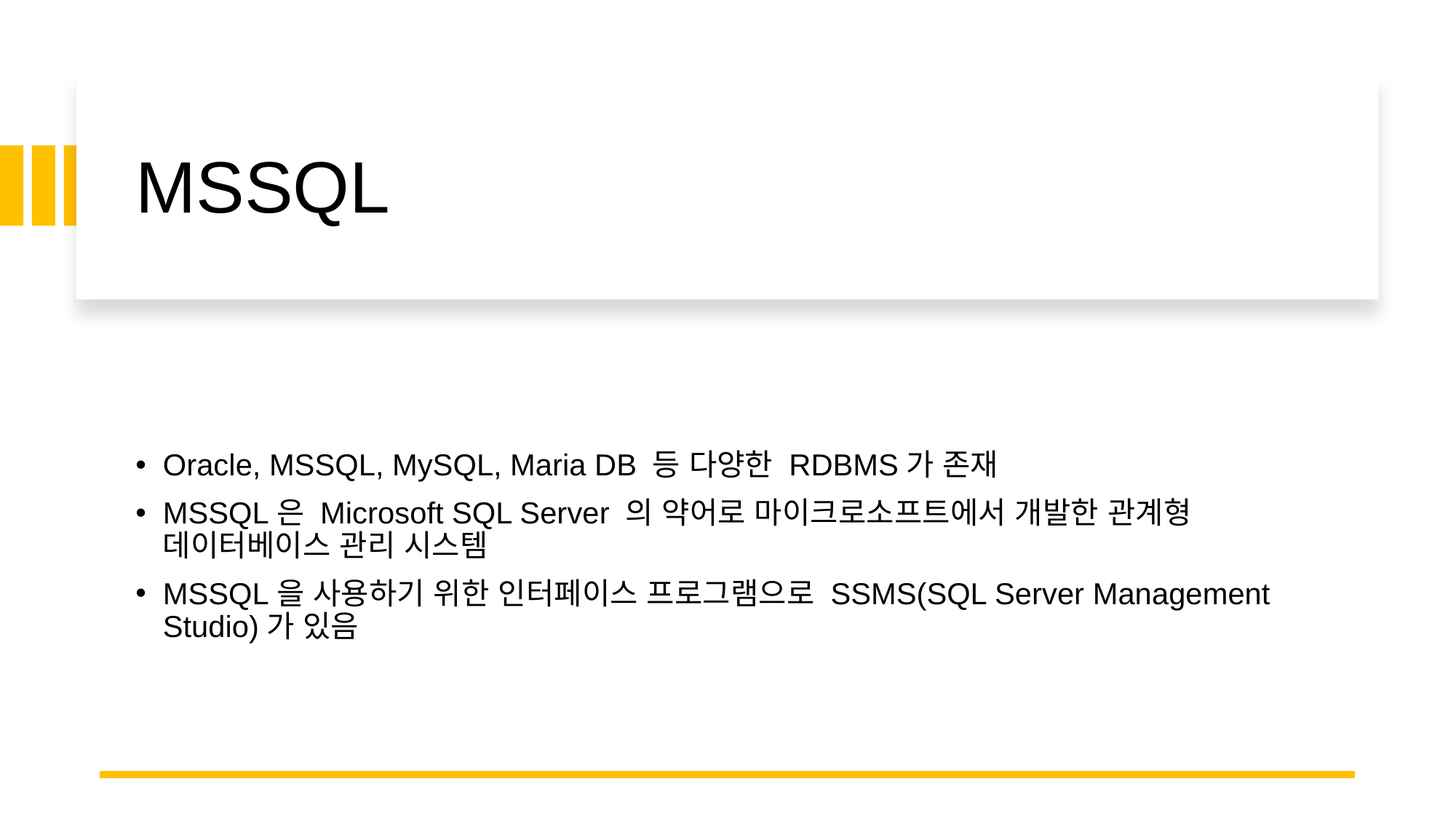

# MSSQL

Oracle, MSSQL, MySQL, Maria DB 등 다양한 RDBMS가 존재
MSSQL은 Microsoft SQL Server 의 약어로 마이크로소프트에서 개발한 관계형 데이터베이스 관리 시스템
MSSQL을 사용하기 위한 인터페이스 프로그램으로 SSMS(SQL Server Management Studio)가 있음